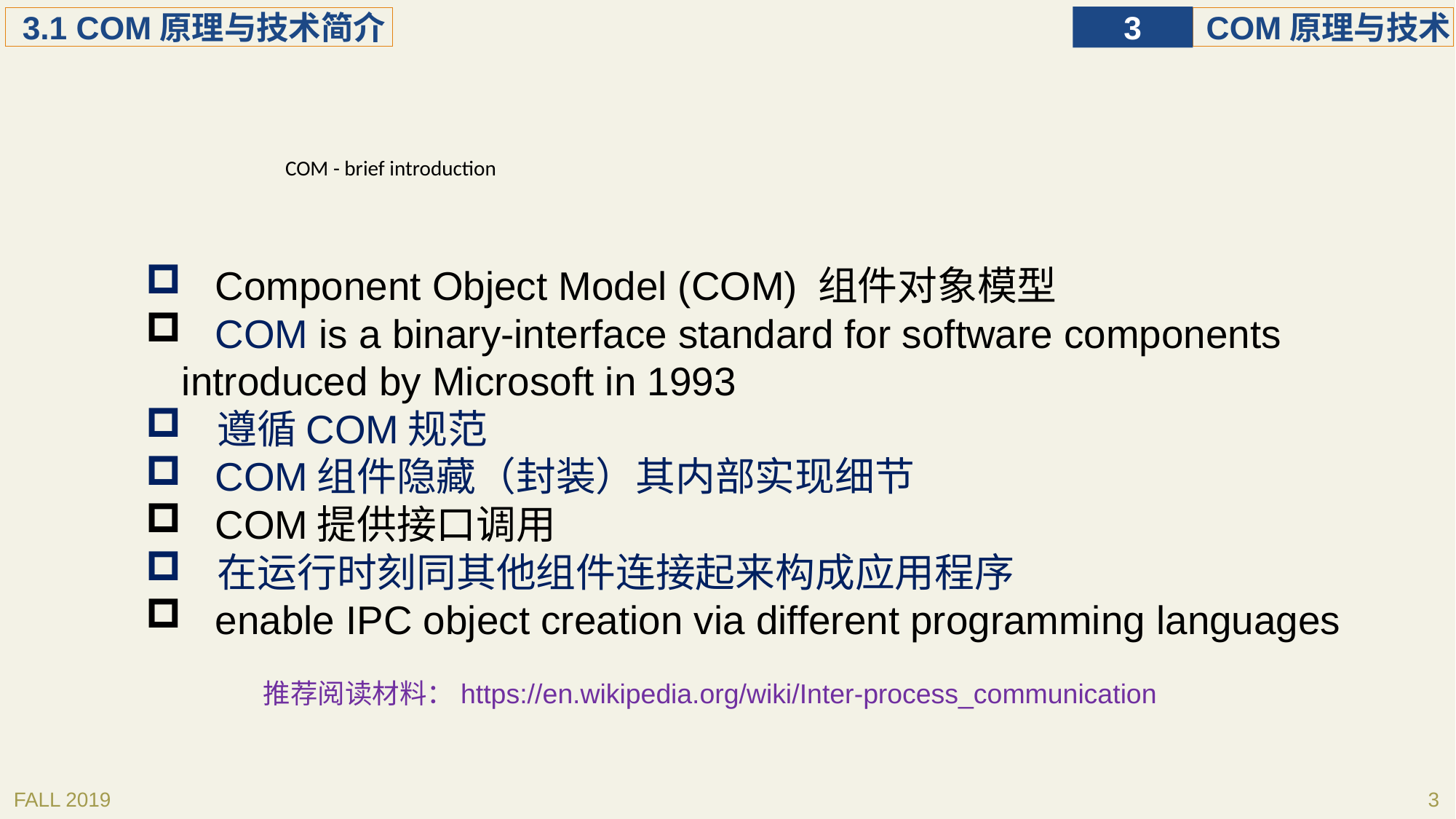

COM - brief introduction
   Component Object Model (COM) 组件对象模型
   COM is a binary-interface standard for software components introduced by Microsoft in 1993
   遵循COM规范
   COM组件隐藏（封装）其内部实现细节
   COM提供接口调用
   在运行时刻同其他组件连接起来构成应用程序
   enable IPC object creation via different programming languages
推荐阅读材料：https://en.wikipedia.org/wiki/Inter-process_communication